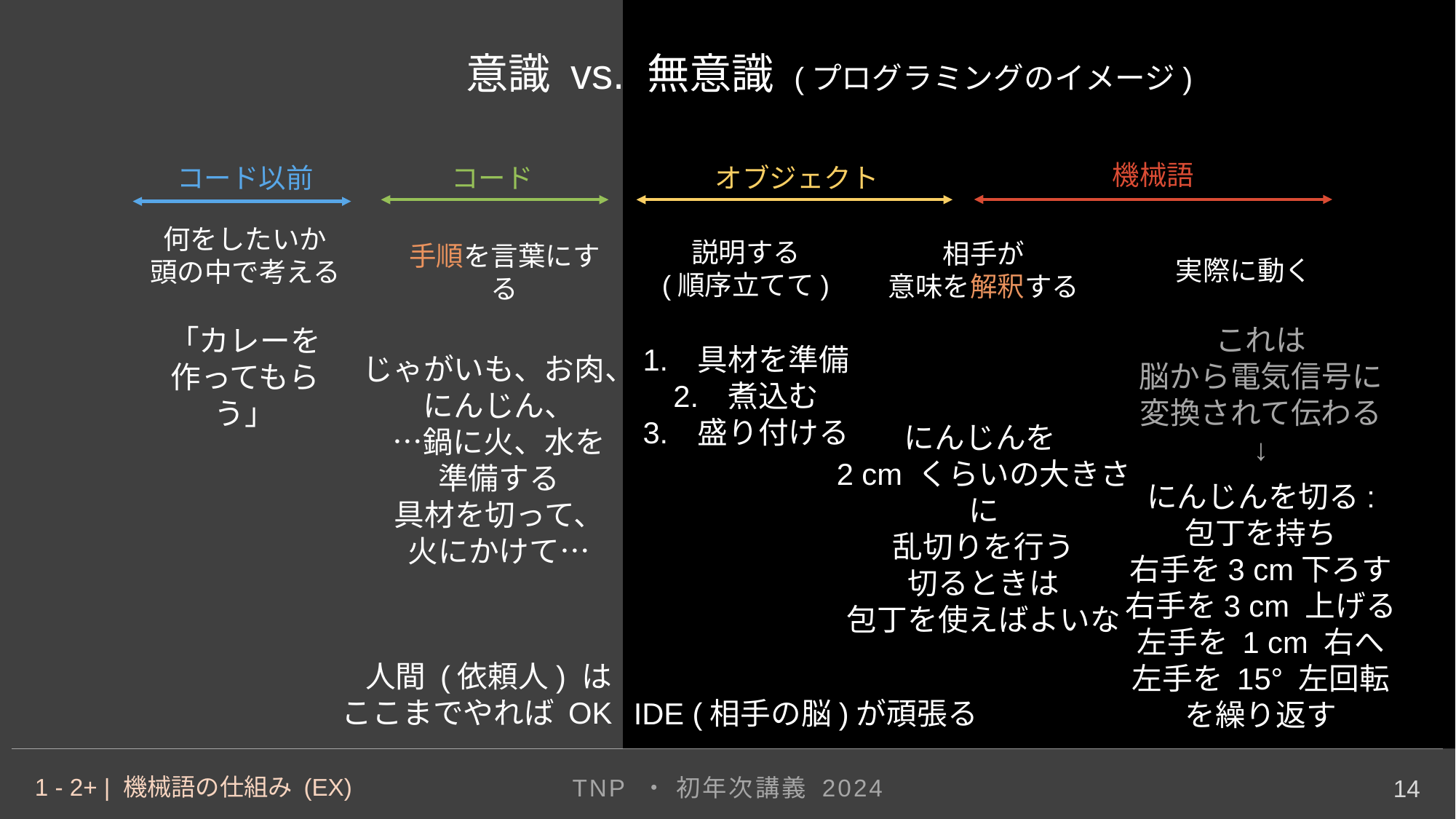

意識 vs. 無意識 (プログラミングのイメージ)
機械語
コード以前
コード
オブジェクト
何をしたいか
頭の中で考える
説明する
(順序立てて)
相手が
意味を解釈する
手順を言葉にする
実際に動く
これは
脳から電気信号に
変換されて伝わる
↓
「カレーを
作ってもらう」
具材を準備
煮込む
盛り付ける

じゃがいも、お肉、
にんじん、
…鍋に火、水を
準備する
具材を切って、
火にかけて…
にんじんを
2 cm くらいの大きさに
乱切りを行う
切るときは
包丁を使えばよいな
にんじんを切る:
包丁を持ち
右手を3 cm下ろす
右手を3 cm 上げる
左手を 1 cm 右へ
左手を 15° 左回転
を繰り返す
人間 (依頼人) は
ここまでやれば OK
IDE (相手の脳)が頑張る
14
1 - 2+ | 機械語の仕組み (EX)